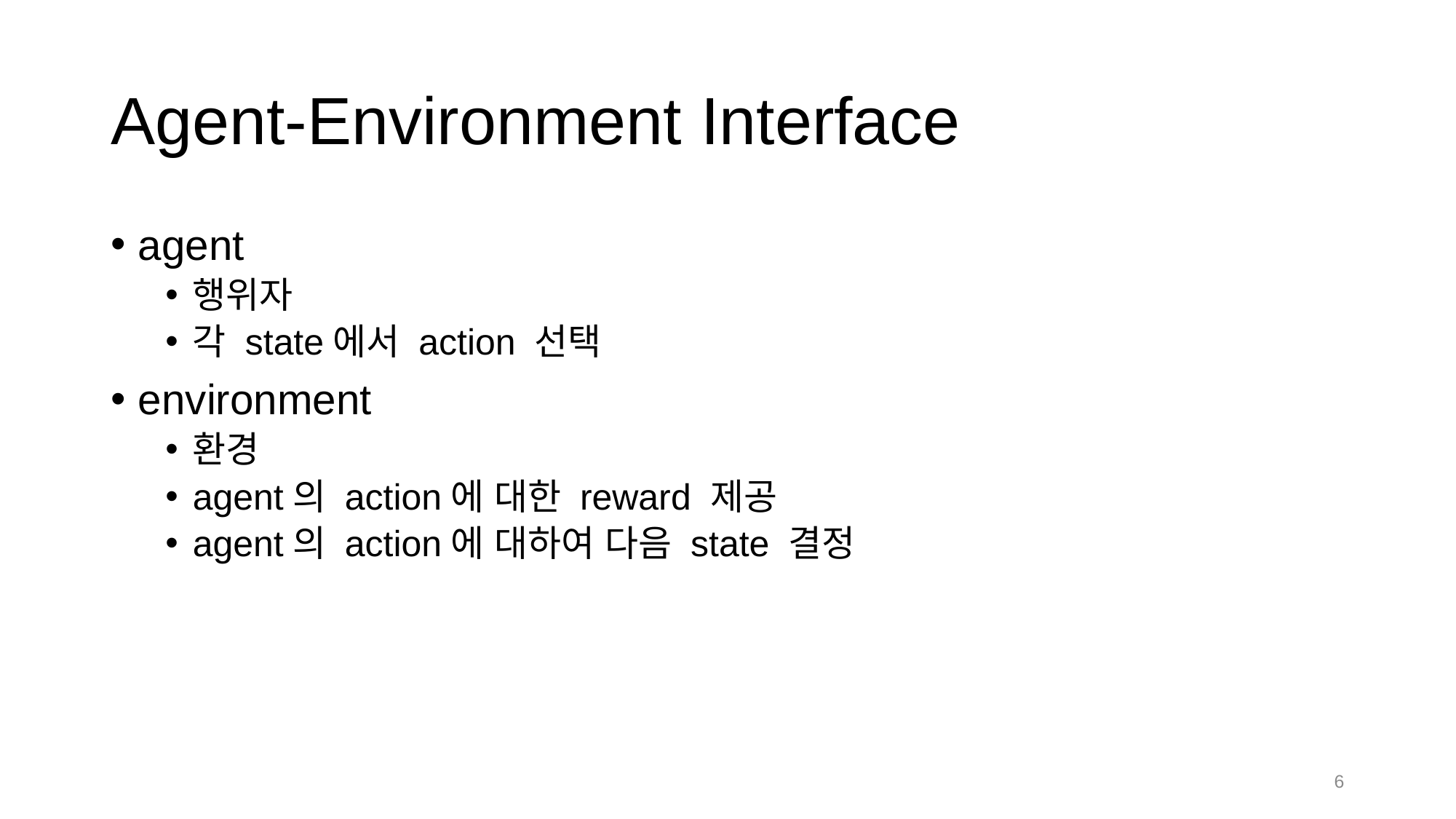

# Agent-Environment Interface
agent
행위자
각 state에서 action 선택
environment
환경
agent의 action에 대한 reward 제공
agent의 action에 대하여 다음 state 결정
6